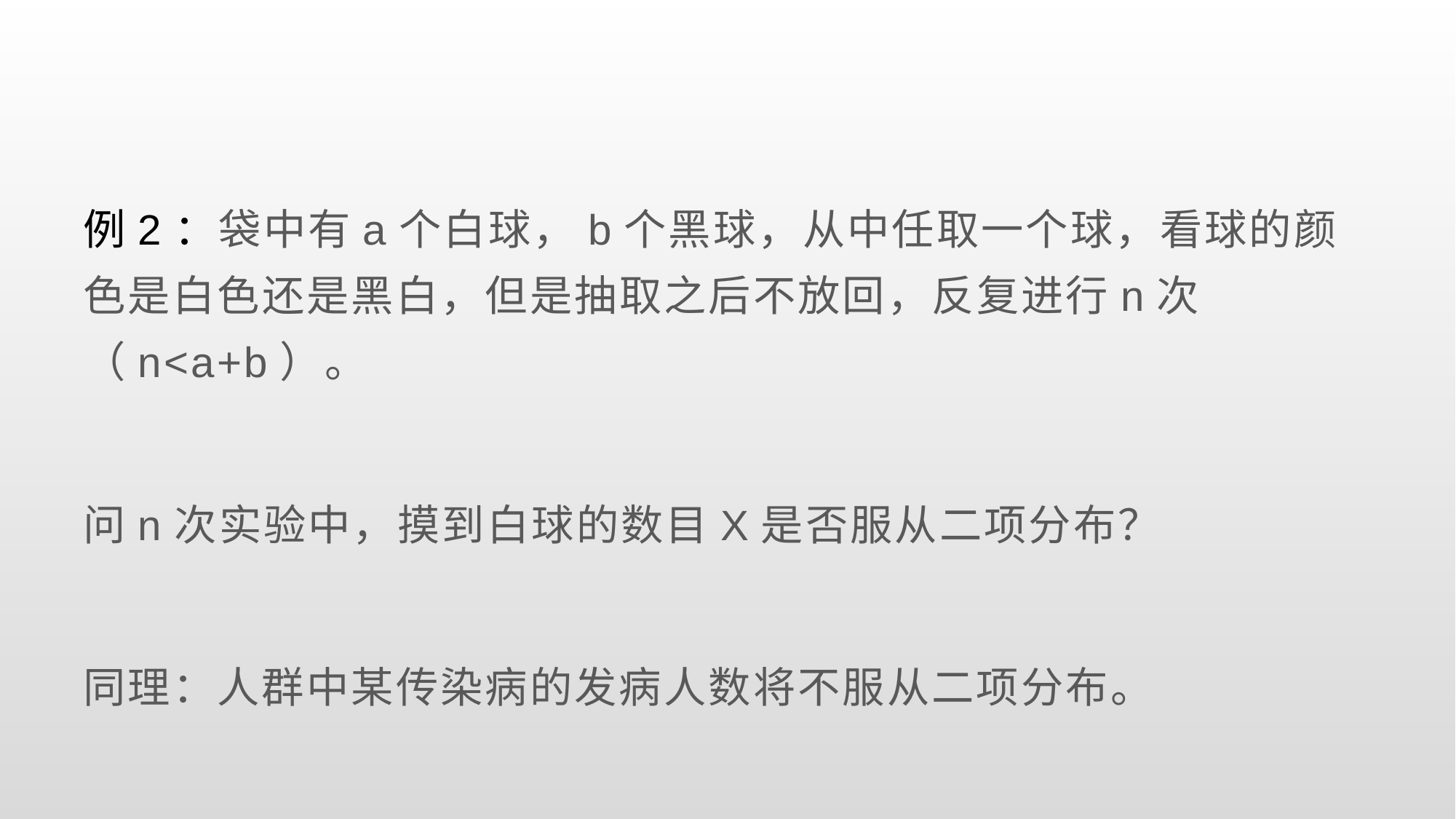

例2：袋中有a个白球，b个黑球，从中任取一个球，看球的颜色是白色还是黑白，但是抽取之后不放回，反复进行n次（n<a+b）。

问n次实验中，摸到白球的数目X是否服从二项分布？

同理：人群中某传染病的发病人数将不服从二项分布。